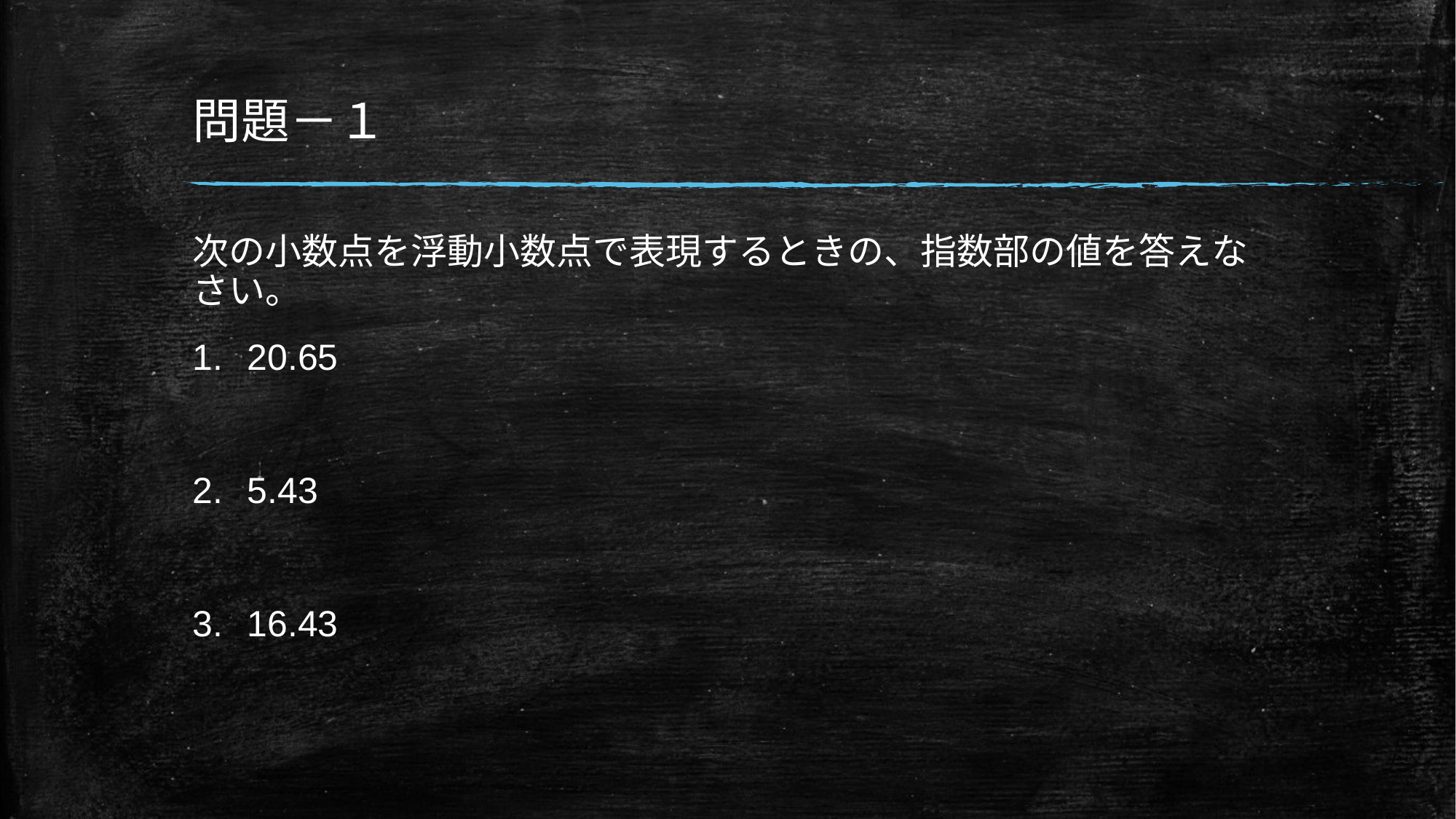

# 問題－１
次の小数点を浮動小数点で表現するときの、指数部の値を答えなさい。
20.65

5.43

16.43